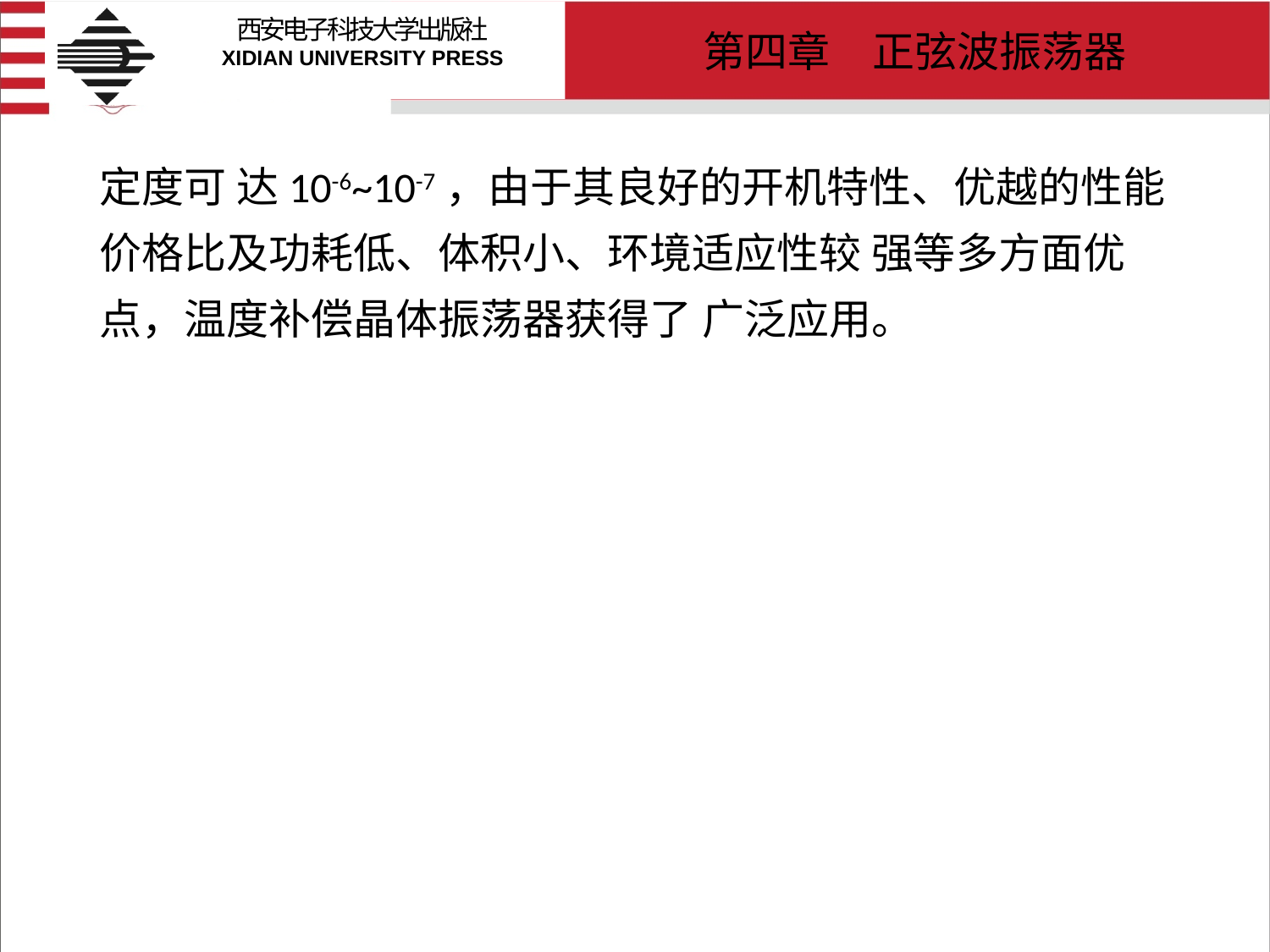

# 定度可 达10-6~10-7，由于其良好的开机特性、优越的性能价格比及功耗低、体积小、环境适应性较 强等多方面优点，温度补偿晶体振荡器获得了 广泛应用。